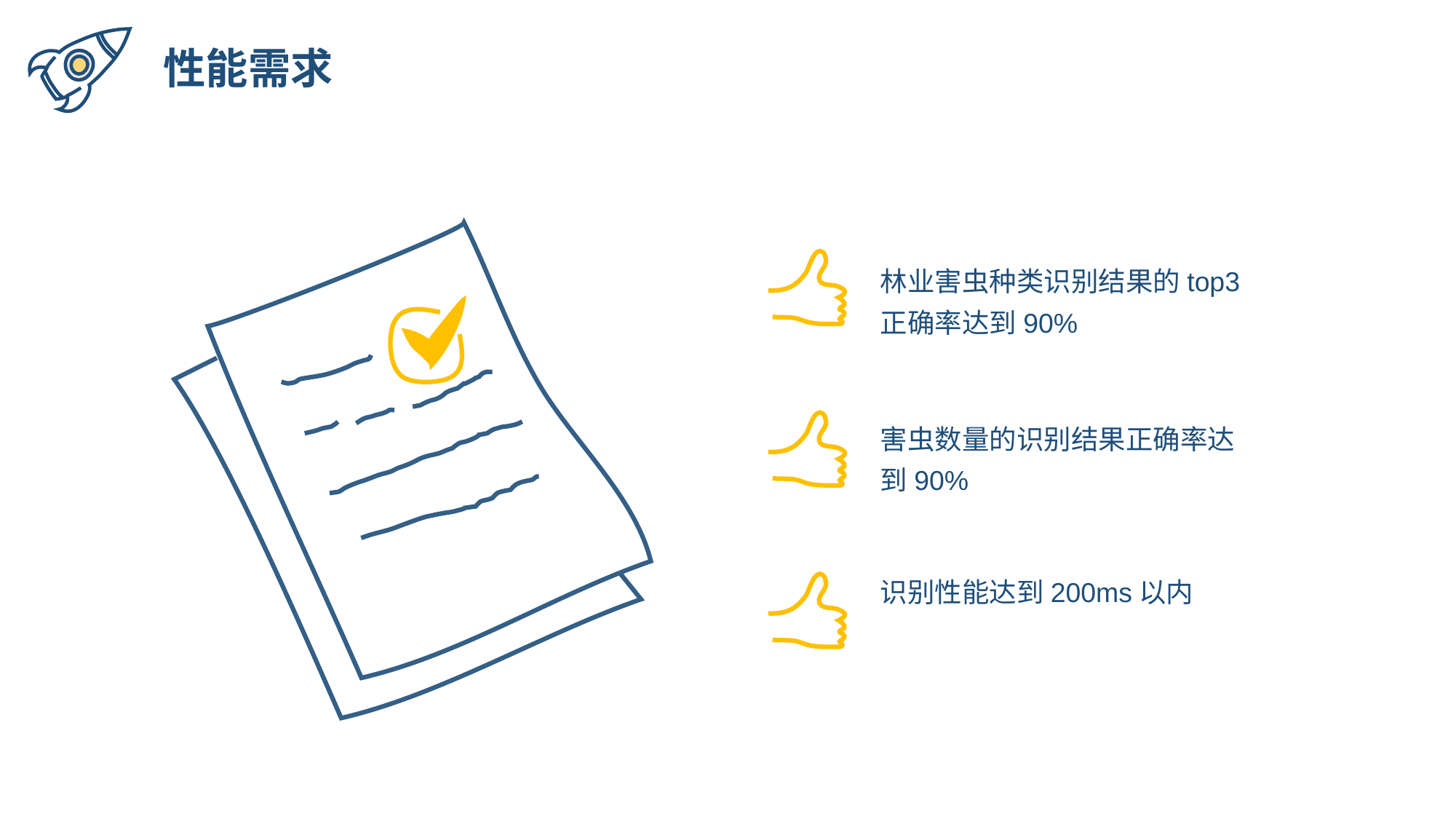

性能需求

林业害虫种类识别结果的top3正确率达到90%

害虫数量的识别结果正确率达到90%

识别性能达到200ms以内